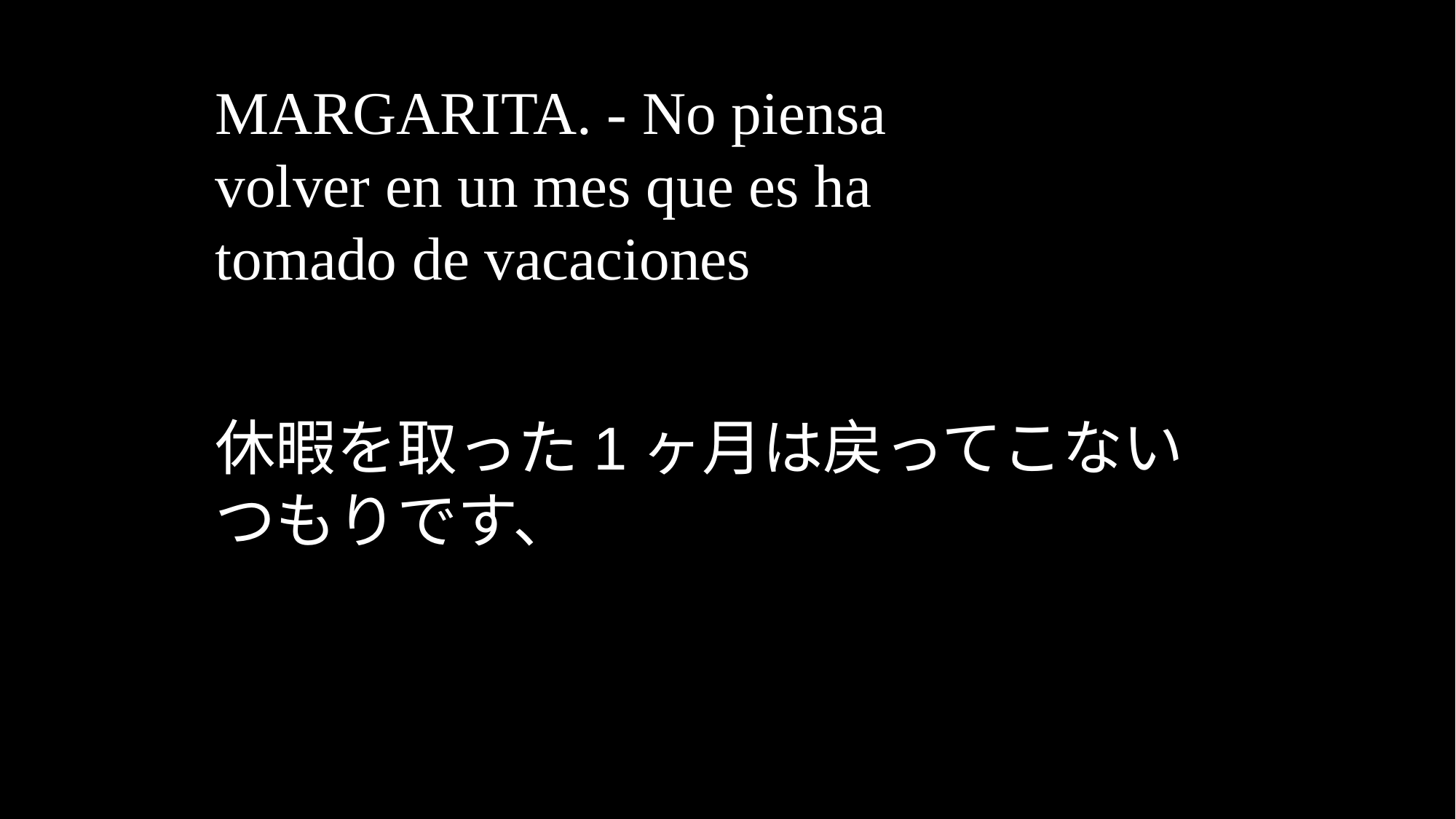

MARGARITA. - No piensa volver en un mes que es ha tomado de vacaciones

休暇を取った1ヶ月は戻ってこないつもりです、